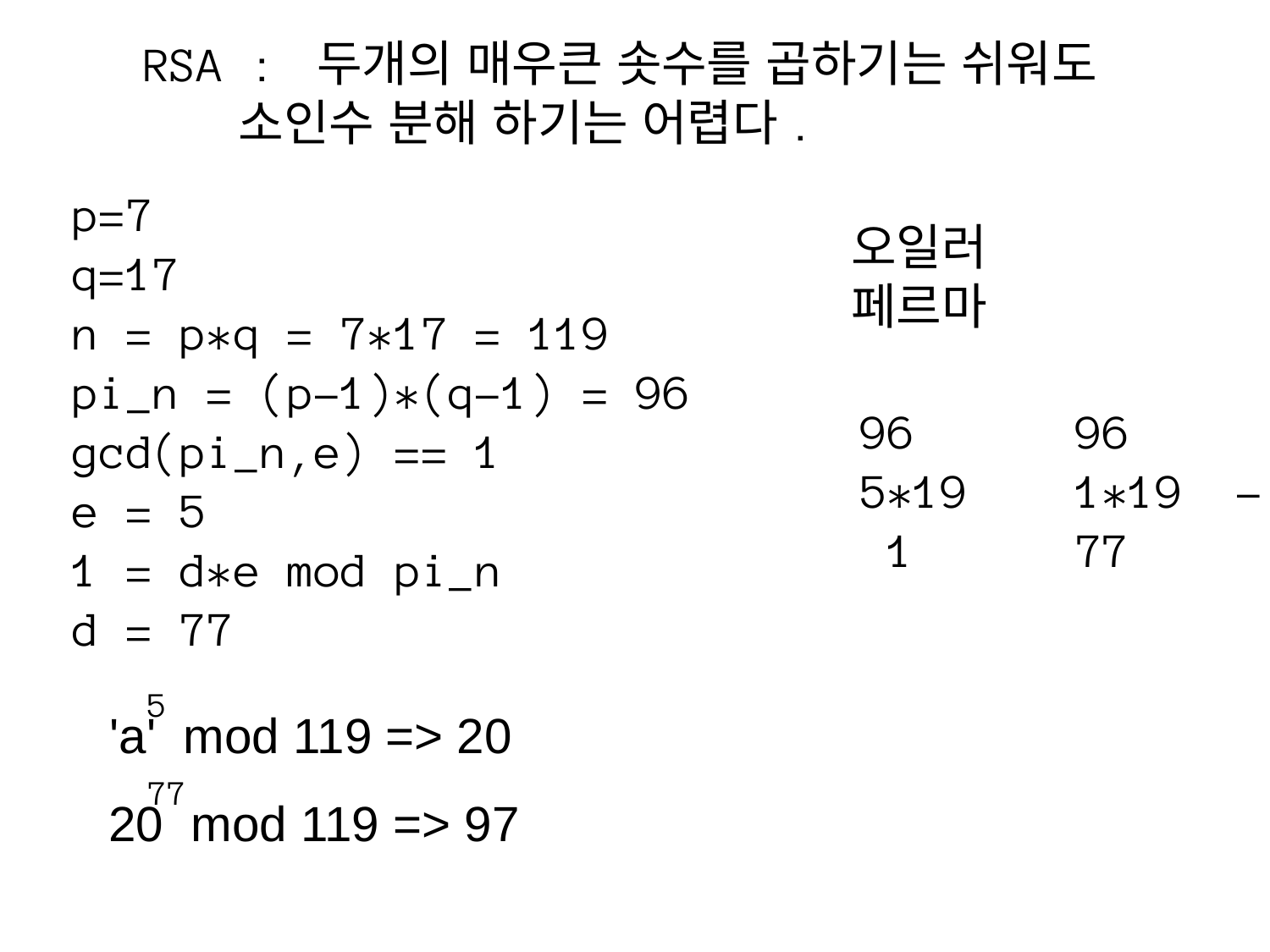

RSA : 두개의 매우큰 솟수를 곱하기는 쉬워도
      소인수 분해 하기는 어렵다.
p=7
q=17
n = p*q = 7*17 = 119
pi_n = (p-1)*(q-1) = 96
gcd(pi_n,e) == 1
e = 5
1 = d*e mod pi_n
d = 77

오일러
페르마
96      96
5*19    1*19  -
 1      77
5
'a'  mod 119 => 20
77
20  mod 119 => 97